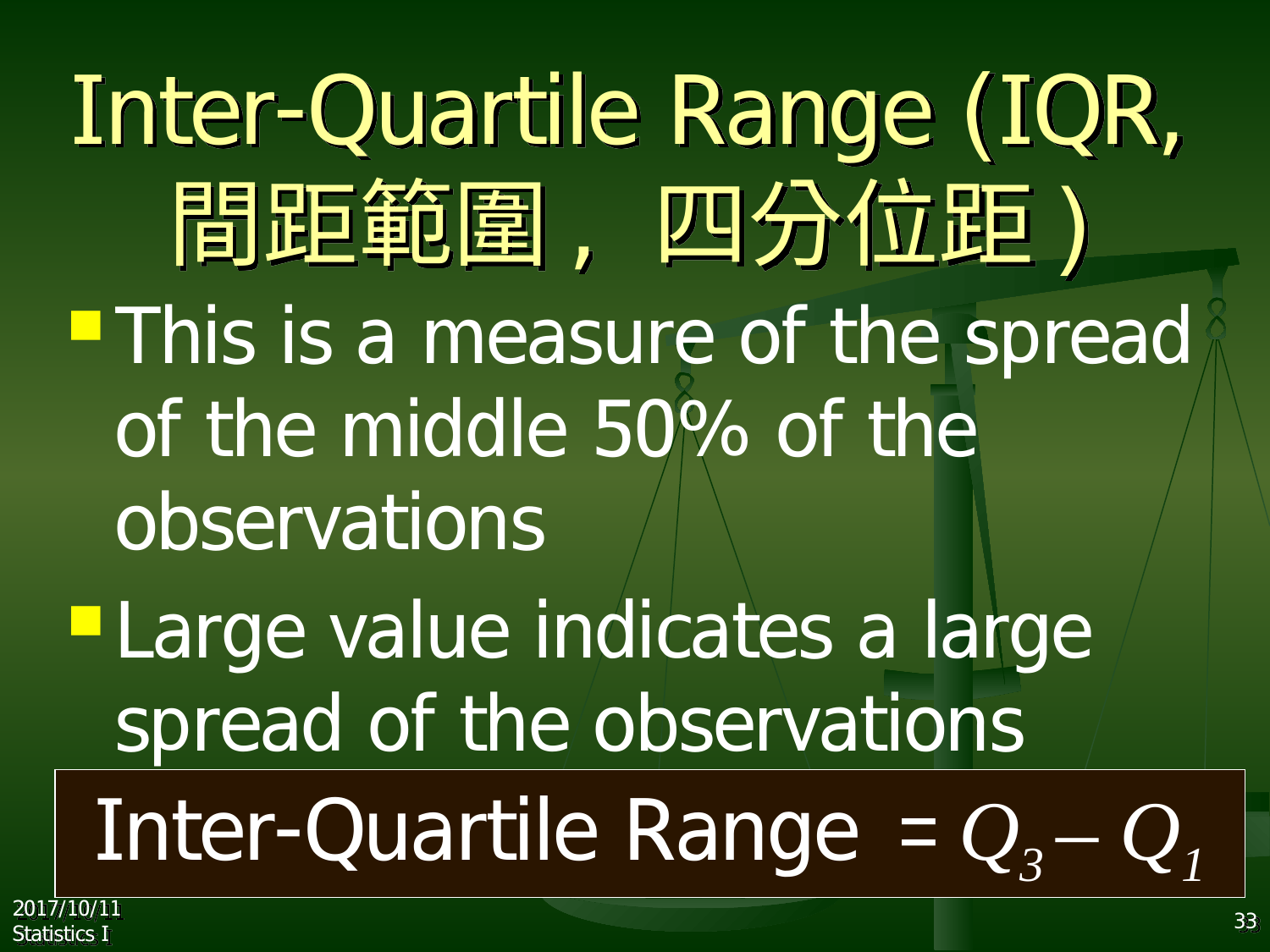

# Inter-Quartile Range (IQR, 間距範圍, 四分位距)
This is a measure of the spread of the middle 50% of the observations
Large value indicates a large spread of the observations
Inter-Quartile Range  = Q3 – Q1
2017/10/11
Statistics I
33